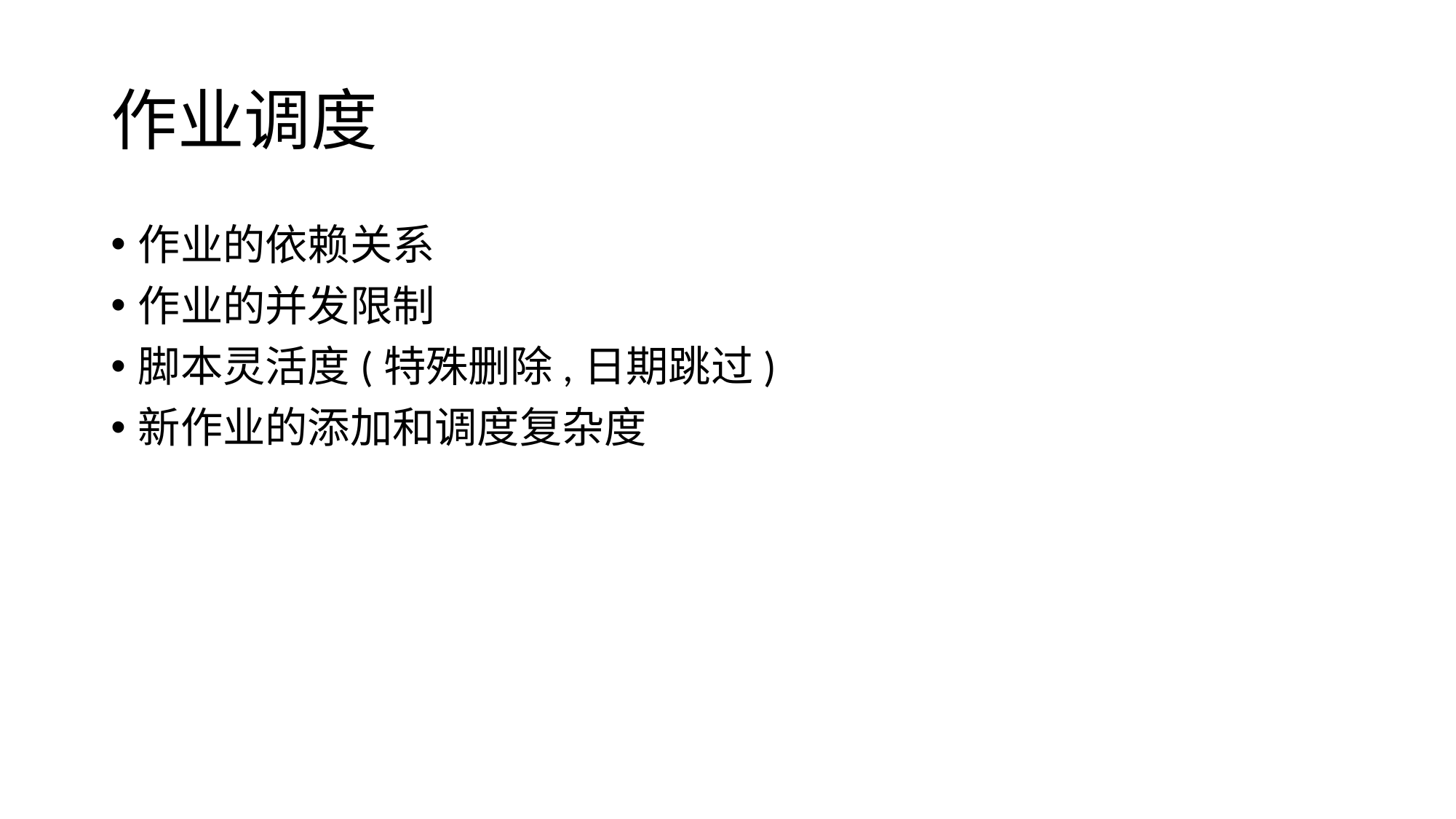

# 作业调度
作业的依赖关系
作业的并发限制
脚本灵活度(特殊删除,日期跳过)
新作业的添加和调度复杂度